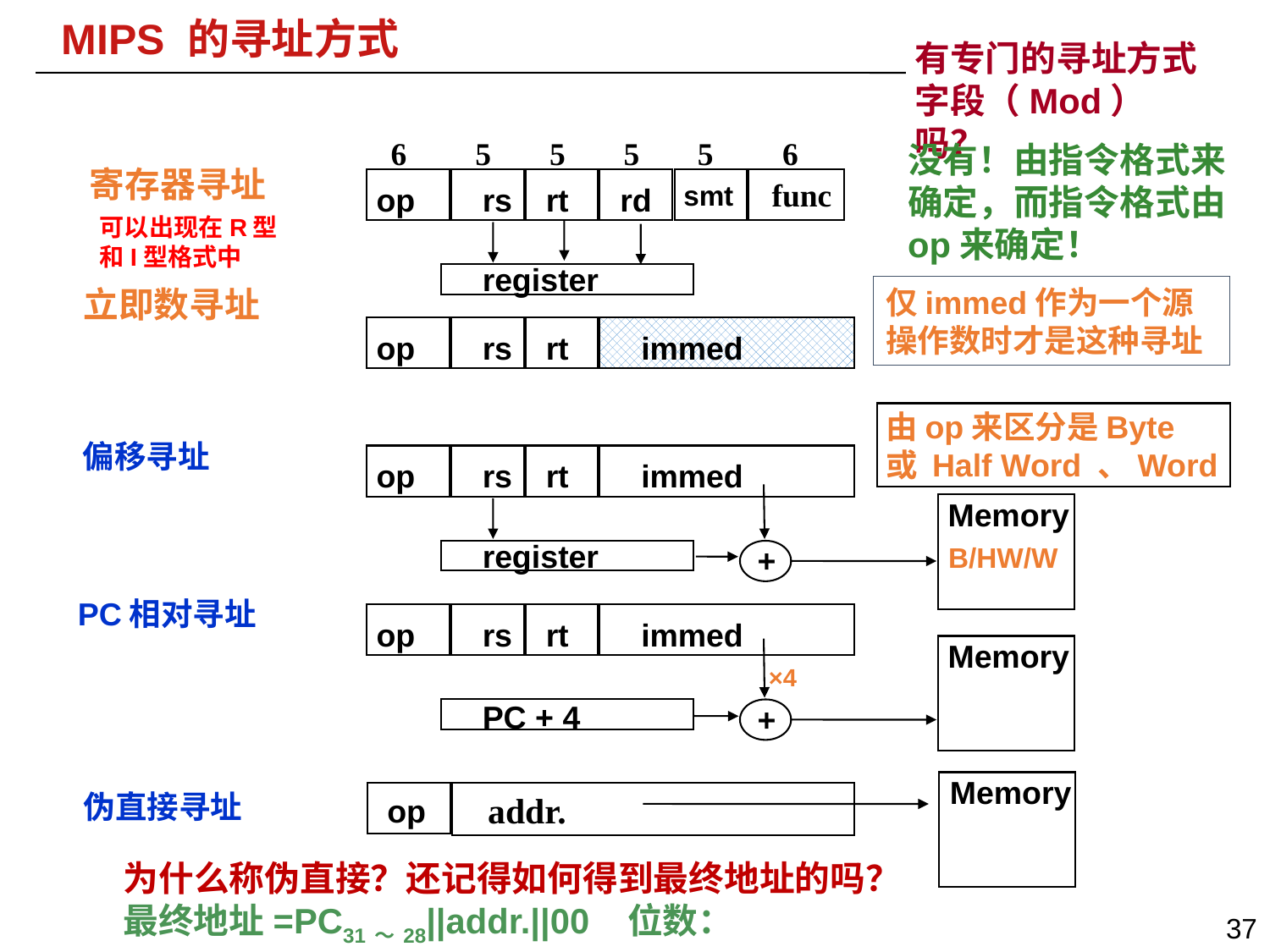

# MIPS 的寻址方式
有专门的寻址方式字段（Mod）吗？
6
5
5
5
5
6
寄存器寻址

func
smt
op
rs
rt
rd

register

没有！由指令格式来确定，而指令格式由op来确定！
可以出现在R型和I型格式中
仅immed作为一个源操作数时才是这种寻址
立即数寻址

op
rs
rt
immed
由op来区分是Byte 或 Half Word 、Word
偏移寻址

op
rs
rt
immed

Memory

register

+

B/HW/W
PC相对寻址

op
rs
rt
immed

Memory
PC + 4

+

×4
Memory

addr.
op

伪直接寻址
为什么称伪直接？还记得如何得到最终地址的吗？
最终地址=PC31～28||addr.||00   位数：4+26+2=32